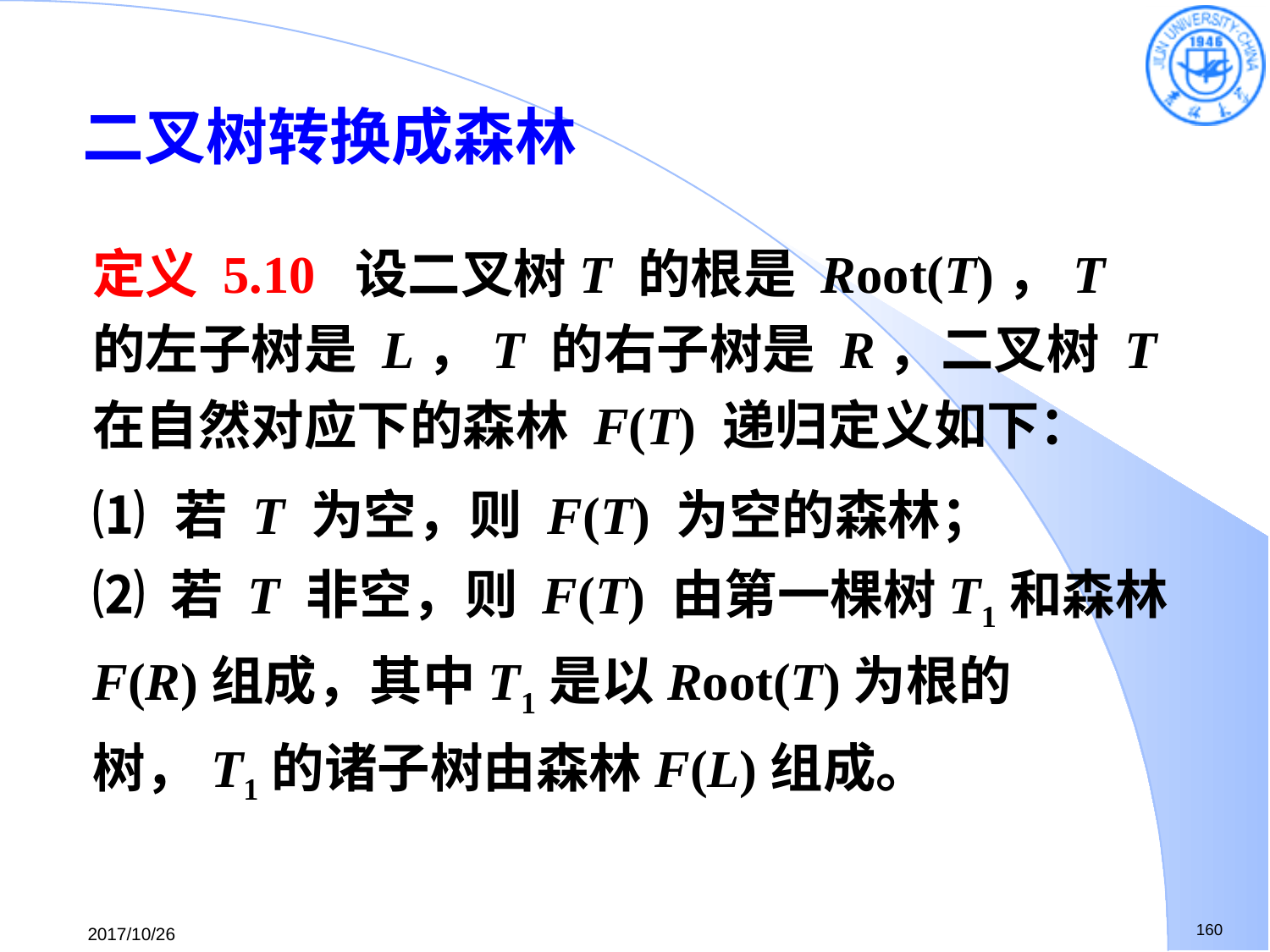

二叉树转换成森林
定义 5.10  设二叉树T 的根是 Root(T)，T 的左子树是 L，T 的右子树是 R，二叉树 T 在自然对应下的森林 F(T) 递归定义如下：
⑴ 若 T 为空，则 F(T) 为空的森林；
⑵ 若 T 非空，则 F(T) 由第一棵树T1和森林F(R)组成，其中T1是以Root(T)为根的树，T1的诸子树由森林F(L)组成。